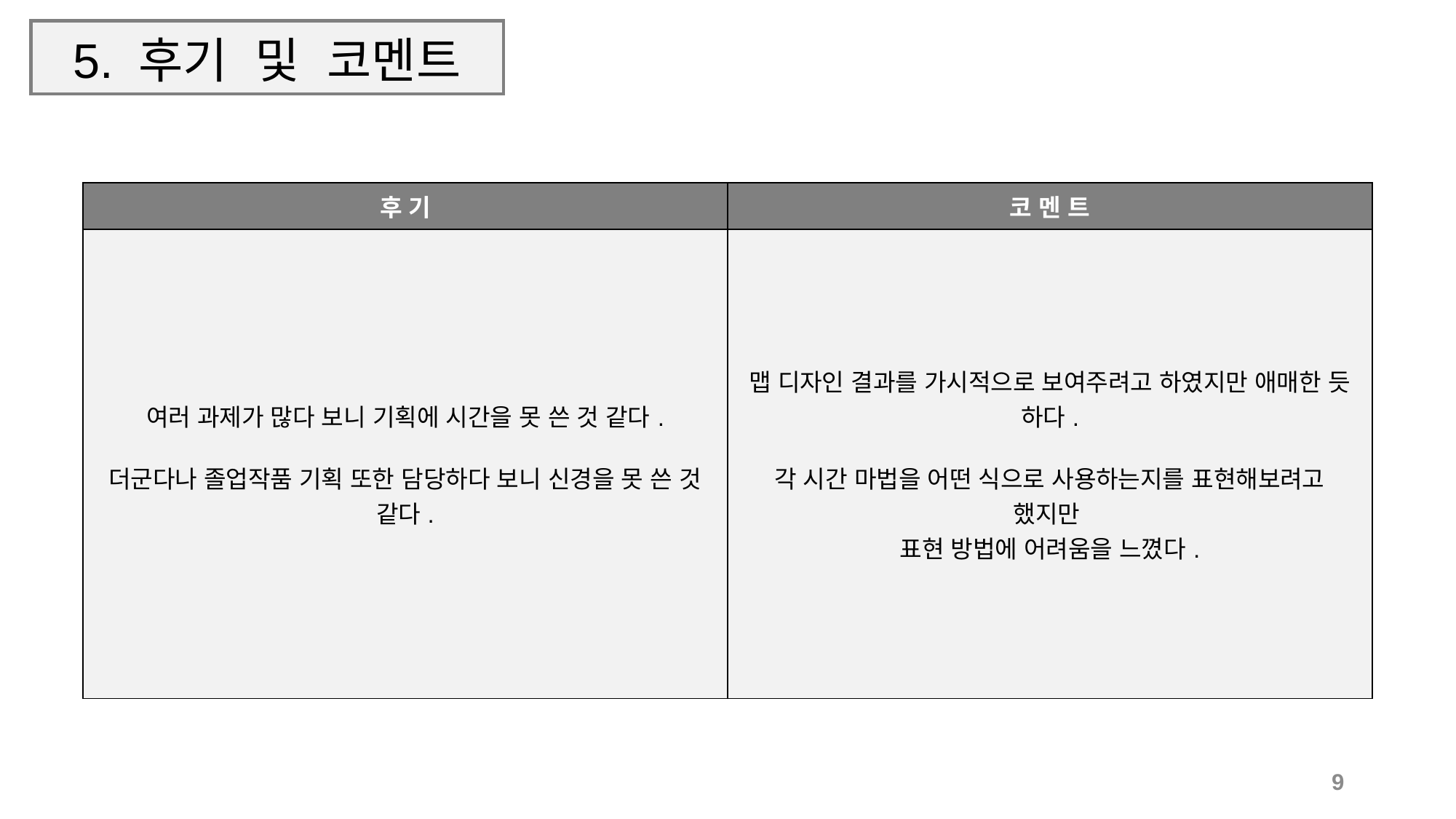

# 5. 후기  및  코멘트
| 후 기 | 코 멘 트 |
| --- | --- |
| 여러 과제가 많다 보니 기획에 시간을 못 쓴 것 같다. 더군다나 졸업작품 기획 또한 담당하다 보니 신경을 못 쓴 것 같다. | 맵 디자인 결과를 가시적으로 보여주려고 하였지만 애매한 듯 하다. 각 시간 마법을 어떤 식으로 사용하는지를 표현해보려고 했지만 표현 방법에 어려움을 느꼈다. |
9